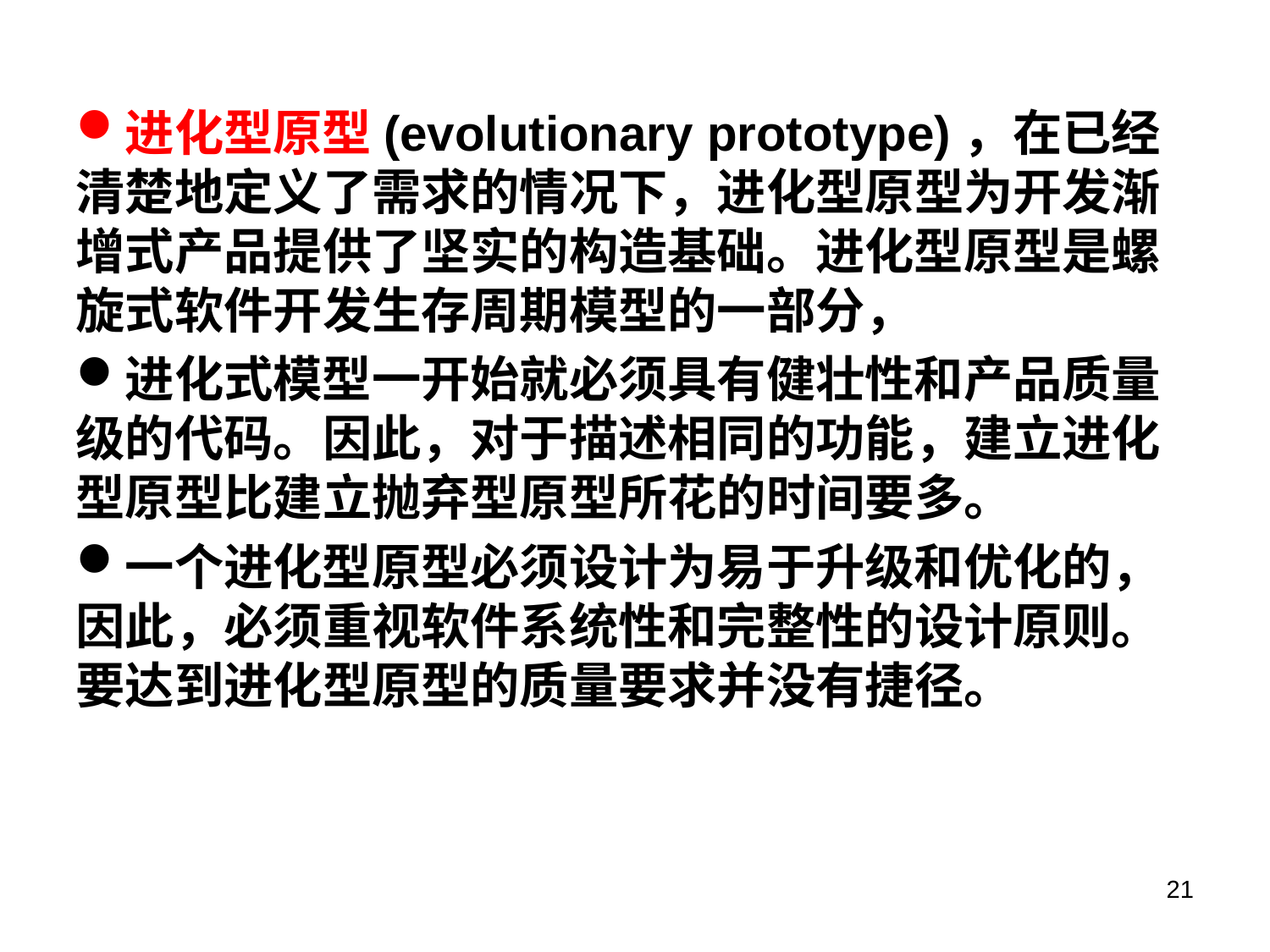

进化型原型(evolutionary prototype)，在已经清楚地定义了需求的情况下，进化型原型为开发渐增式产品提供了坚实的构造基础。进化型原型是螺旋式软件开发生存周期模型的一部分，
进化式模型一开始就必须具有健壮性和产品质量级的代码。因此，对于描述相同的功能，建立进化型原型比建立抛弃型原型所花的时间要多。
一个进化型原型必须设计为易于升级和优化的，因此，必须重视软件系统性和完整性的设计原则。要达到进化型原型的质量要求并没有捷径。
21